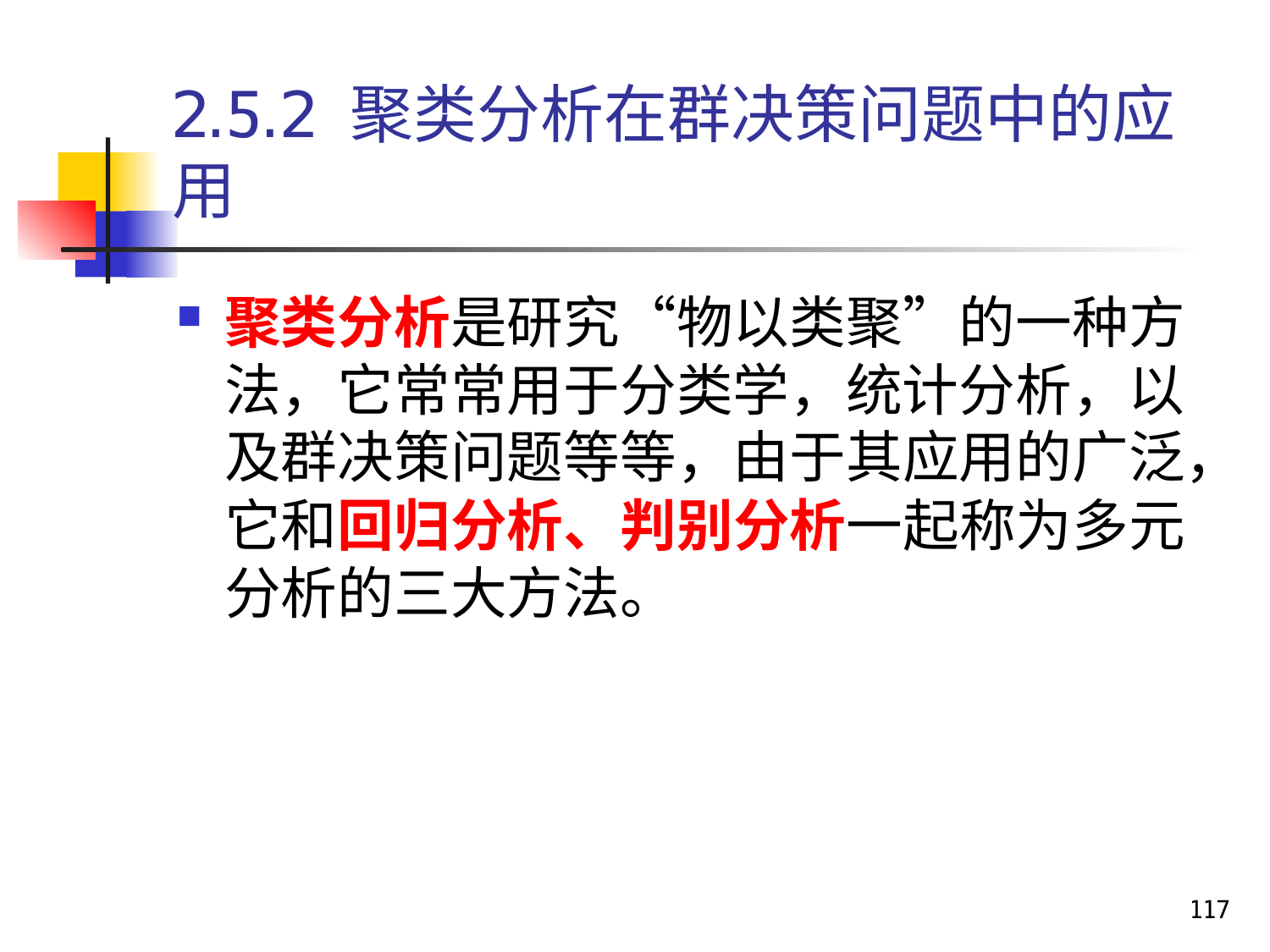

# 2.5.2 聚类分析在群决策问题中的应用
聚类分析是研究“物以类聚”的一种方法，它常常用于分类学，统计分析，以及群决策问题等等，由于其应用的广泛，它和回归分析、判别分析一起称为多元分析的三大方法。

117